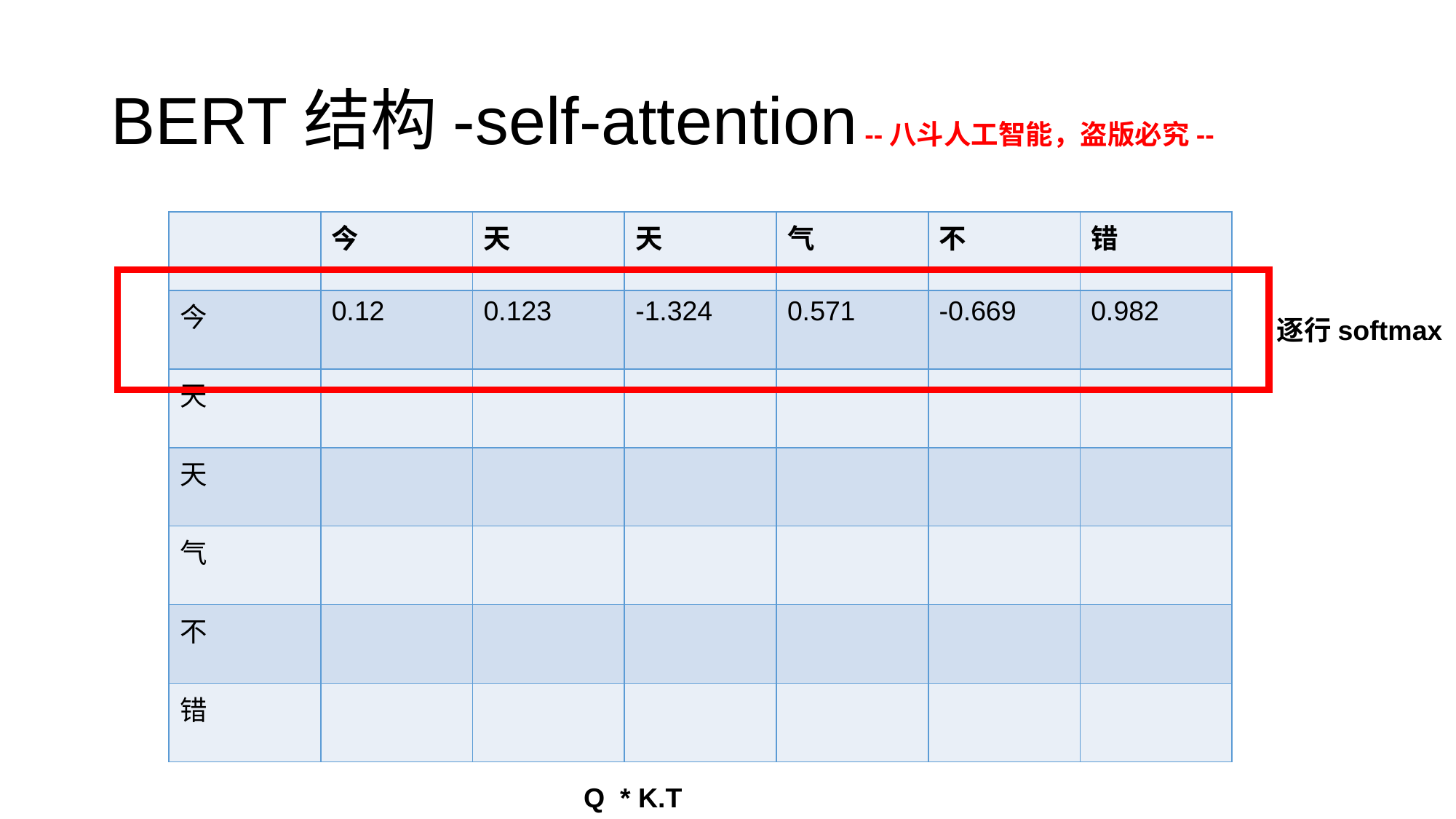

# BERT结构-self-attention
--八斗人工智能，盗版必究--
|  | 今 | 天 | 天 | 气 | 不 | 错 |
| --- | --- | --- | --- | --- | --- | --- |
| 今 | 0.12 | 0.123 | -1.324 | 0.571 | -0.669 | 0.982 |
| 天 |  |  |  |  |  |  |
| 天 |  |  |  |  |  |  |
| 气 |  |  |  |  |  |  |
| 不 |  |  |  |  |  |  |
| 错 |  |  |  |  |  |  |

逐行softmax
Q  * K.T